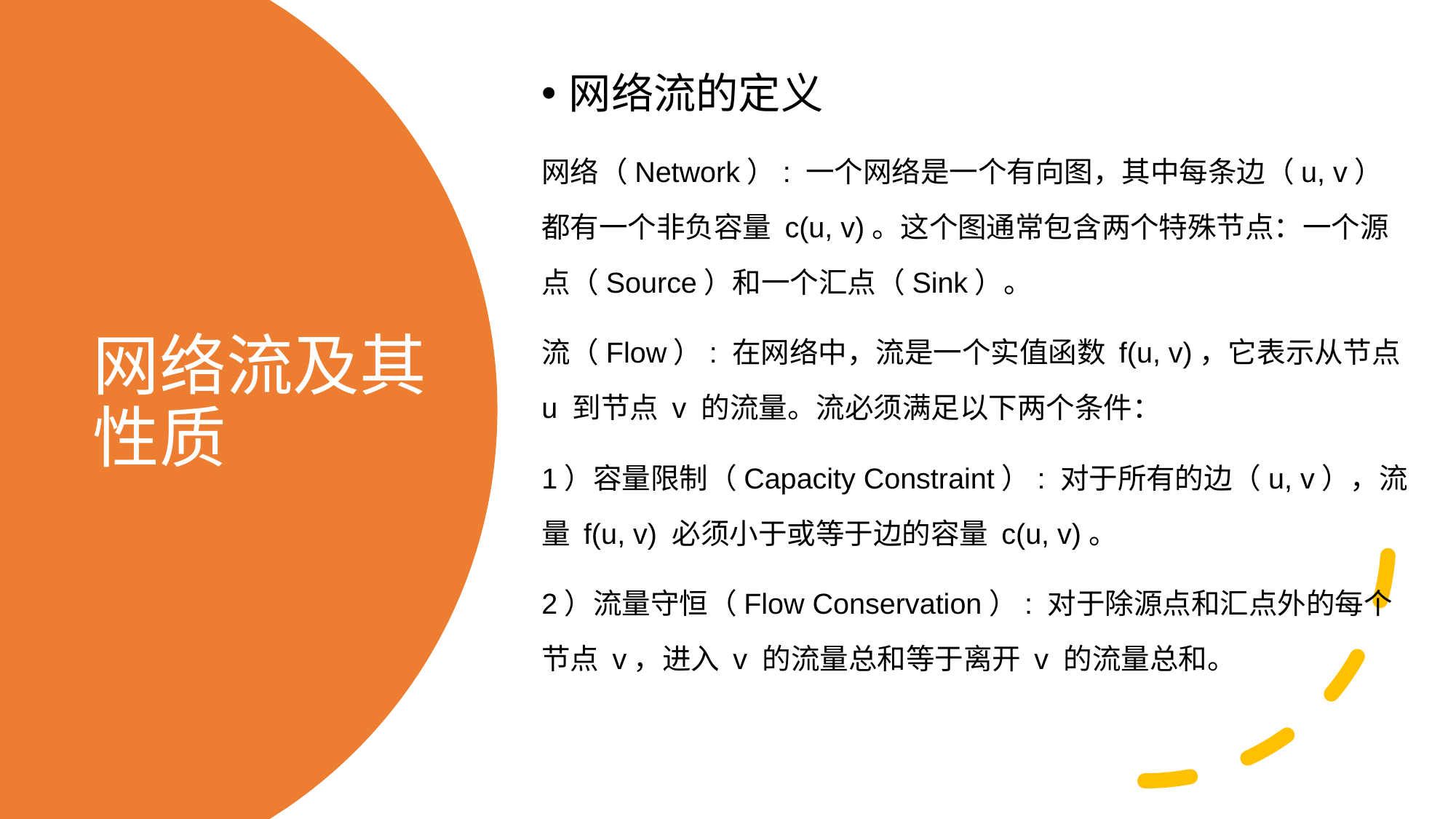

网络流的定义
网络（Network）: 一个网络是一个有向图，其中每条边（u, v）都有一个非负容量 c(u, v)。这个图通常包含两个特殊节点：一个源点（Source）和一个汇点（Sink）。
流（Flow）: 在网络中，流是一个实值函数 f(u, v)，它表示从节点 u 到节点 v 的流量。流必须满足以下两个条件：
1）容量限制（Capacity Constraint）: 对于所有的边（u, v），流量 f(u, v) 必须小于或等于边的容量 c(u, v)。
2）流量守恒（Flow Conservation）: 对于除源点和汇点外的每个节点 v，进入 v 的流量总和等于离开 v 的流量总和。

# 网络流及其性质